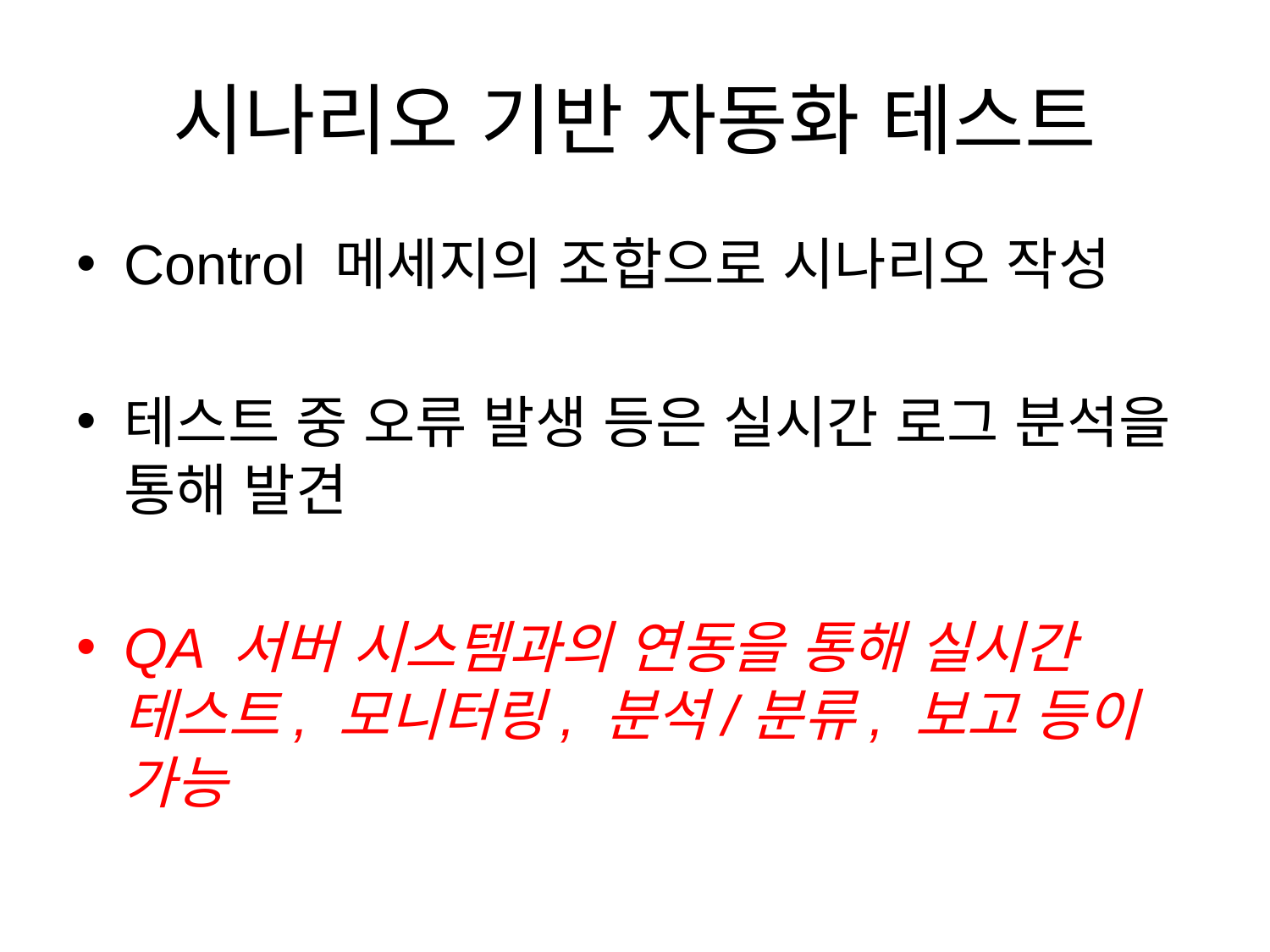

# 시나리오 기반 자동화 테스트
Control 메세지의 조합으로 시나리오 작성

테스트 중 오류 발생 등은 실시간 로그 분석을 통해 발견

QA 서버 시스템과의 연동을 통해 실시간 테스트, 모니터링, 분석/분류, 보고 등이 가능